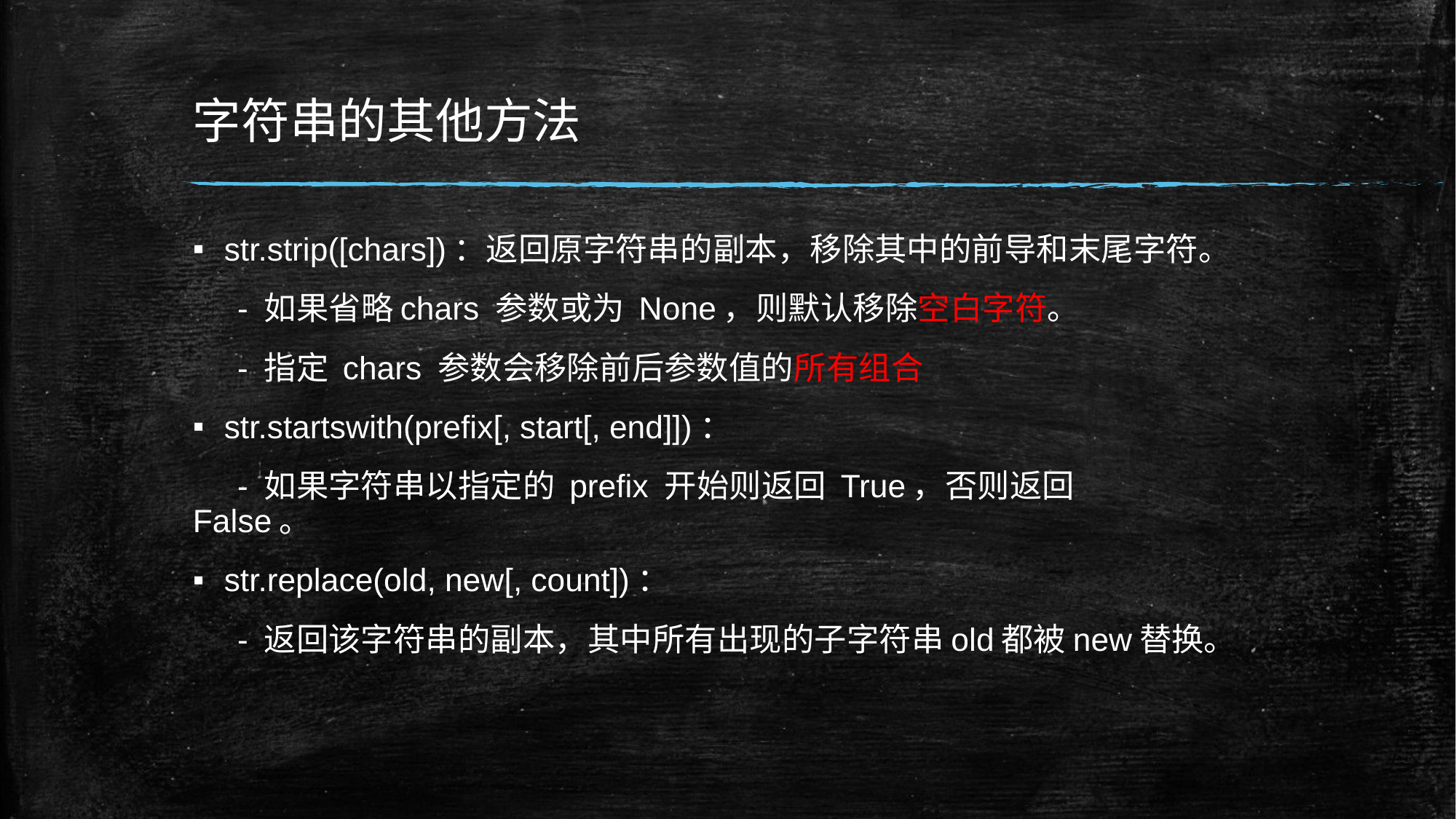

# 字符串的其他方法
str.strip([chars])：返回原字符串的副本，移除其中的前导和末尾字符。
     - 如果省略chars 参数或为 None，则默认移除空白字符。
     - 指定 chars 参数会移除前后参数值的所有组合
str.startswith(prefix[, start[, end]])：
     - 如果字符串以指定的 prefix 开始则返回 True，否则返回 False。
str.replace(old, new[, count])：
     - 返回该字符串的副本，其中所有出现的子字符串old都被new替换。